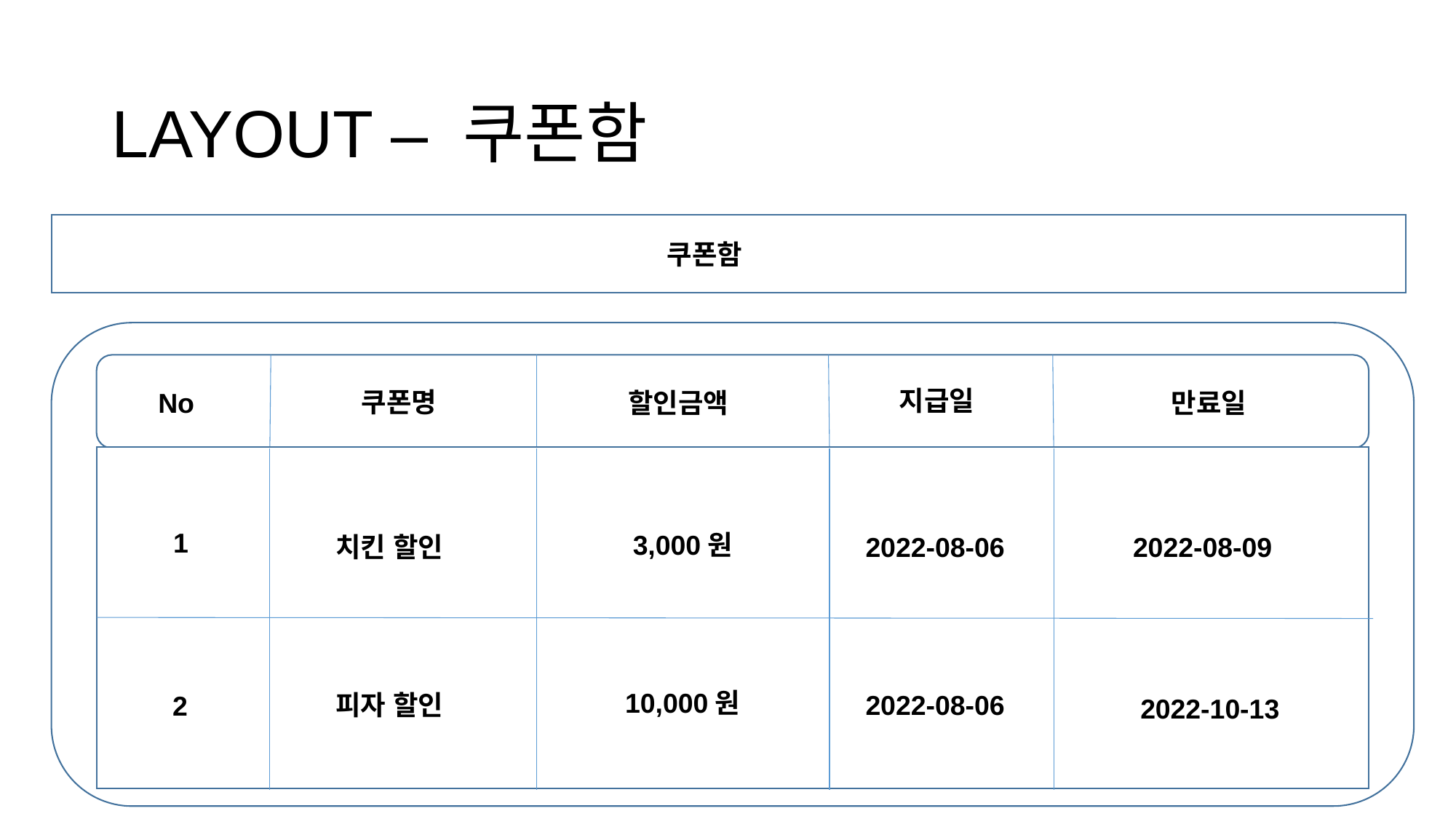

# LAYOUT – 쿠폰함

쿠폰함

지급일
쿠폰명
할인금액
만료일
No

1
3,000원
치킨 할인
2022-08-06
2022-08-09
10,000원
피자 할인
2022-08-06
2
2022-10-13